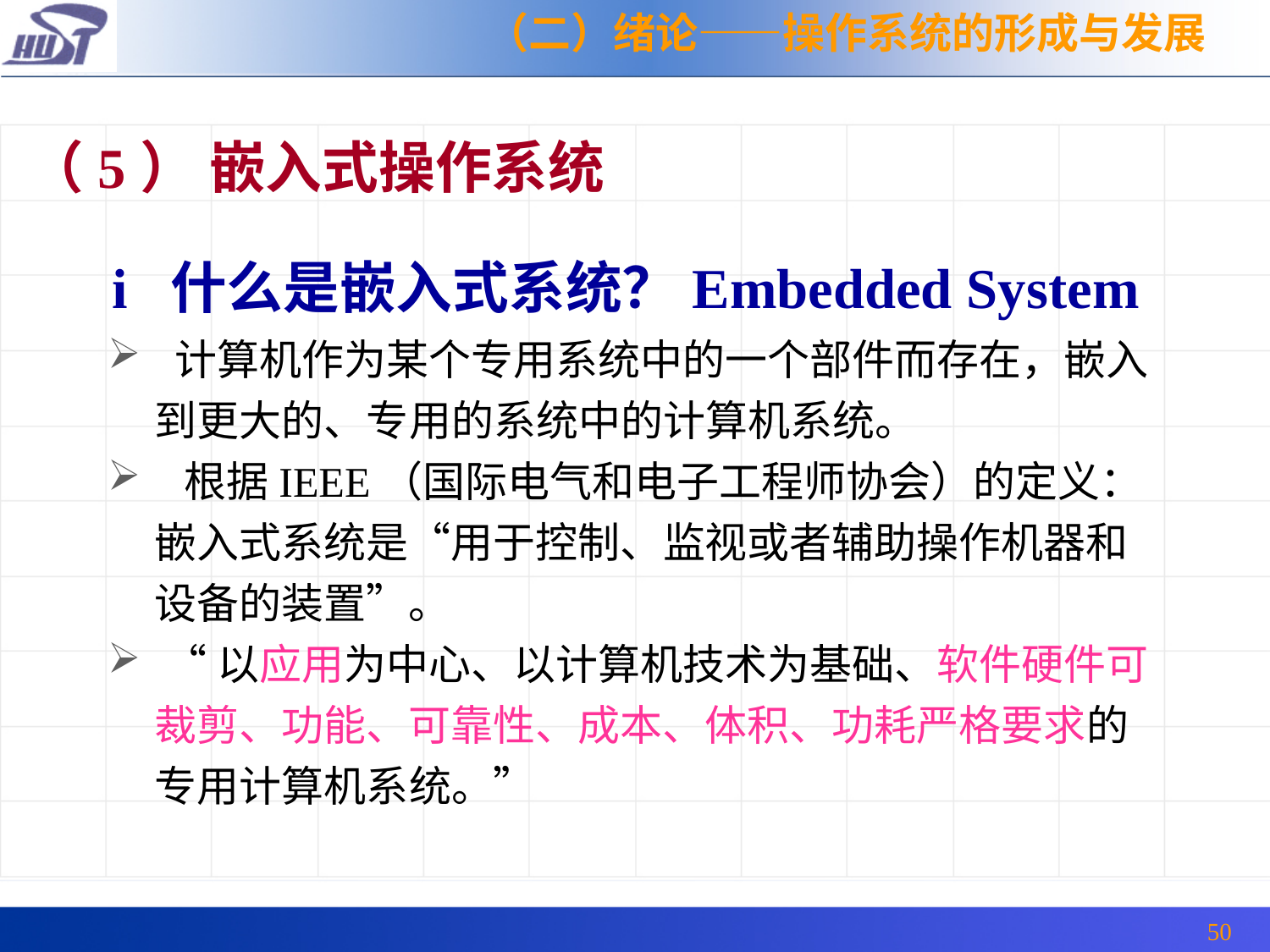

（二）绪论——操作系统的形成与发展
（5） 嵌入式操作系统
  i  什么是嵌入式系统？Embedded System
 计算机作为某个专用系统中的一个部件而存在，嵌入到更大的、专用的系统中的计算机系统。
  根据IEEE（国际电气和电子工程师协会）的定义：嵌入式系统是“用于控制、监视或者辅助操作机器和设备的装置”。
 “以应用为中心、以计算机技术为基础、软件硬件可裁剪、功能、可靠性、成本、体积、功耗严格要求的专用计算机系统。”
50